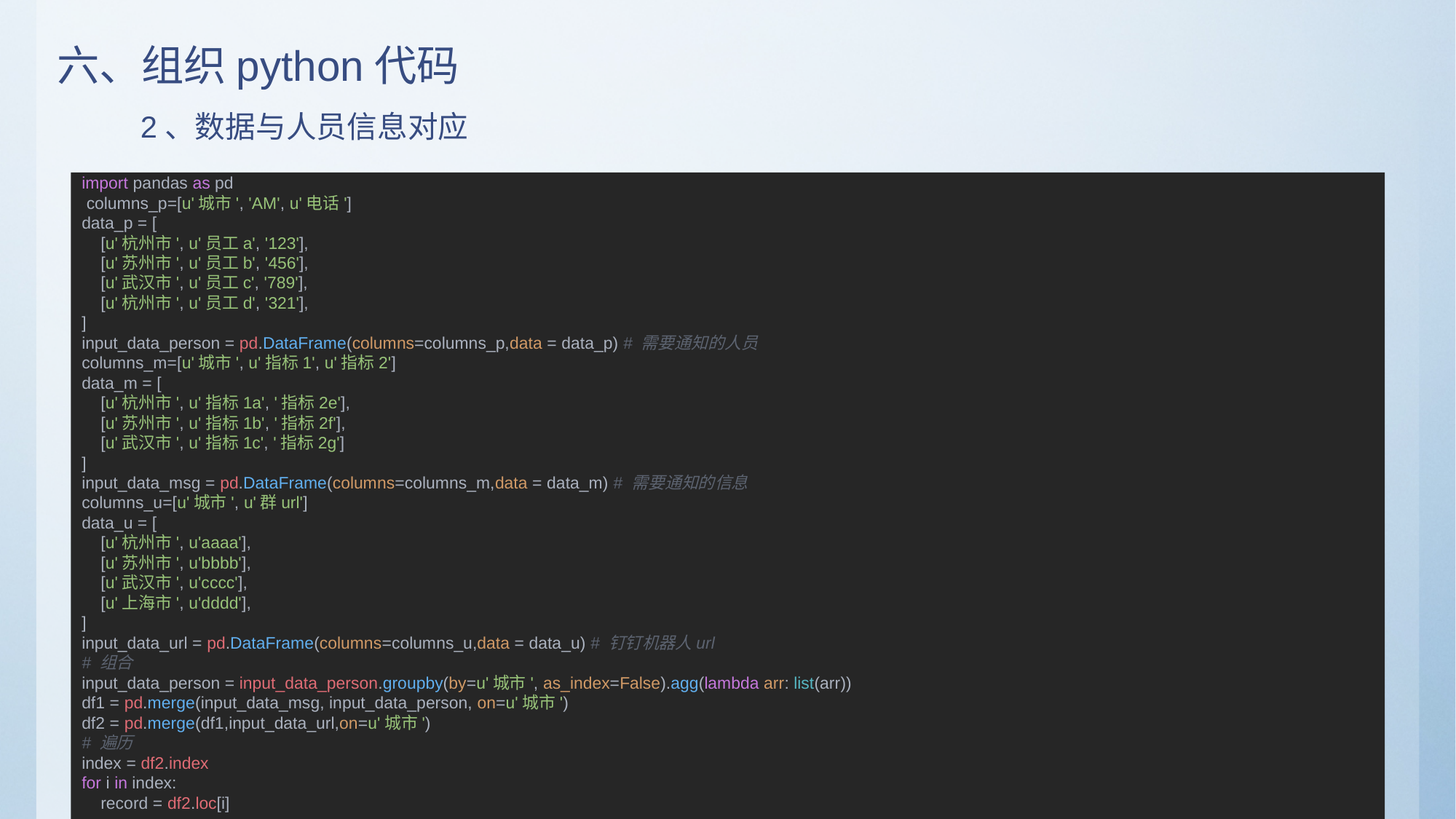

# 六、组织python代码
2、数据与人员信息对应
import pandas as pd
 columns_p=[u'城市', 'AM', u'电话']
data_p = [
    [u'杭州市', u'员工a', '123'],
    [u'苏州市', u'员工b', '456'],
    [u'武汉市', u'员工c', '789'],
    [u'杭州市', u'员工d', '321'],
]
input_data_person = pd.DataFrame(columns=columns_p,data = data_p) # 需要通知的人员
columns_m=[u'城市', u'指标1', u'指标2']
data_m = [
    [u'杭州市', u'指标1a', '指标2e'],
    [u'苏州市', u'指标1b', '指标2f'],
    [u'武汉市', u'指标1c', '指标2g']
]
input_data_msg = pd.DataFrame(columns=columns_m,data = data_m) # 需要通知的信息
columns_u=[u'城市', u'群url']
data_u = [
    [u'杭州市', u'aaaa'],
    [u'苏州市', u'bbbb'],
    [u'武汉市', u'cccc'],
    [u'上海市', u'dddd'],
]
input_data_url = pd.DataFrame(columns=columns_u,data = data_u) # 钉钉机器人url
# 组合
input_data_person = input_data_person.groupby(by=u'城市', as_index=False).agg(lambda arr: list(arr))
df1 = pd.merge(input_data_msg, input_data_person, on=u'城市')
df2 = pd.merge(df1,input_data_url,on=u'城市')
# 遍历
index = df2.index
for i in index:
    record = df2.loc[i]